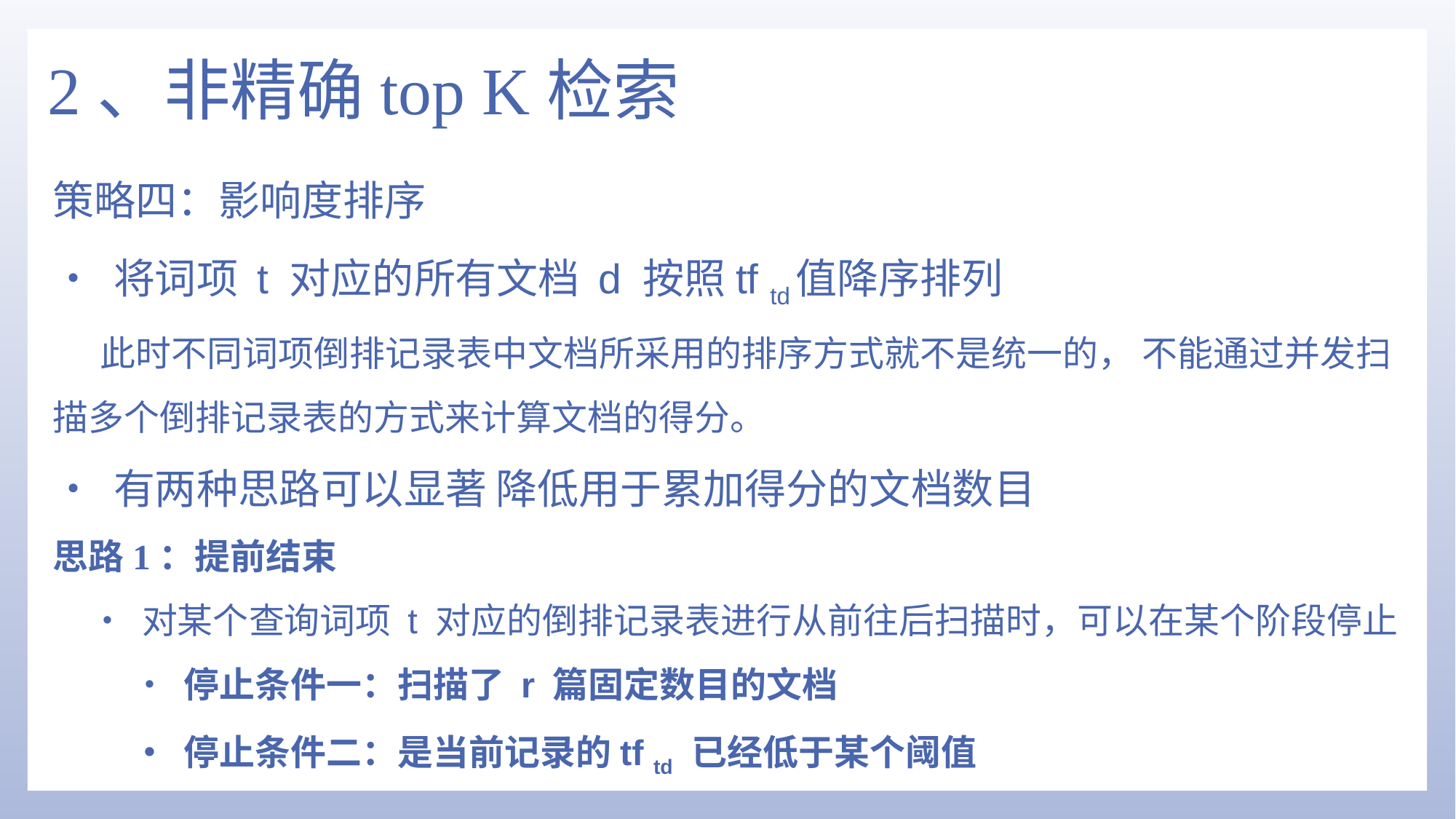

# 2、非精确top K检索
策略四：影响度排序
• 将词项 t 对应的所有文档 d 按照tf td值降序排列
此时不同词项倒排记录表中文档所采用的排序方式就不是统一的， 不能通过并发扫描多个倒排记录表的方式来计算文档的得分。
• 有两种思路可以显著 降低用于累加得分的文档数目
思路1：提前结束
• 对某个查询词项 t 对应的倒排记录表进行从前往后扫描时，可以在某个阶段停止
• 停止条件一：扫描了 r 篇固定数目的文档
• 停止条件二：是当前记录的tf td 已经低于某个阈值